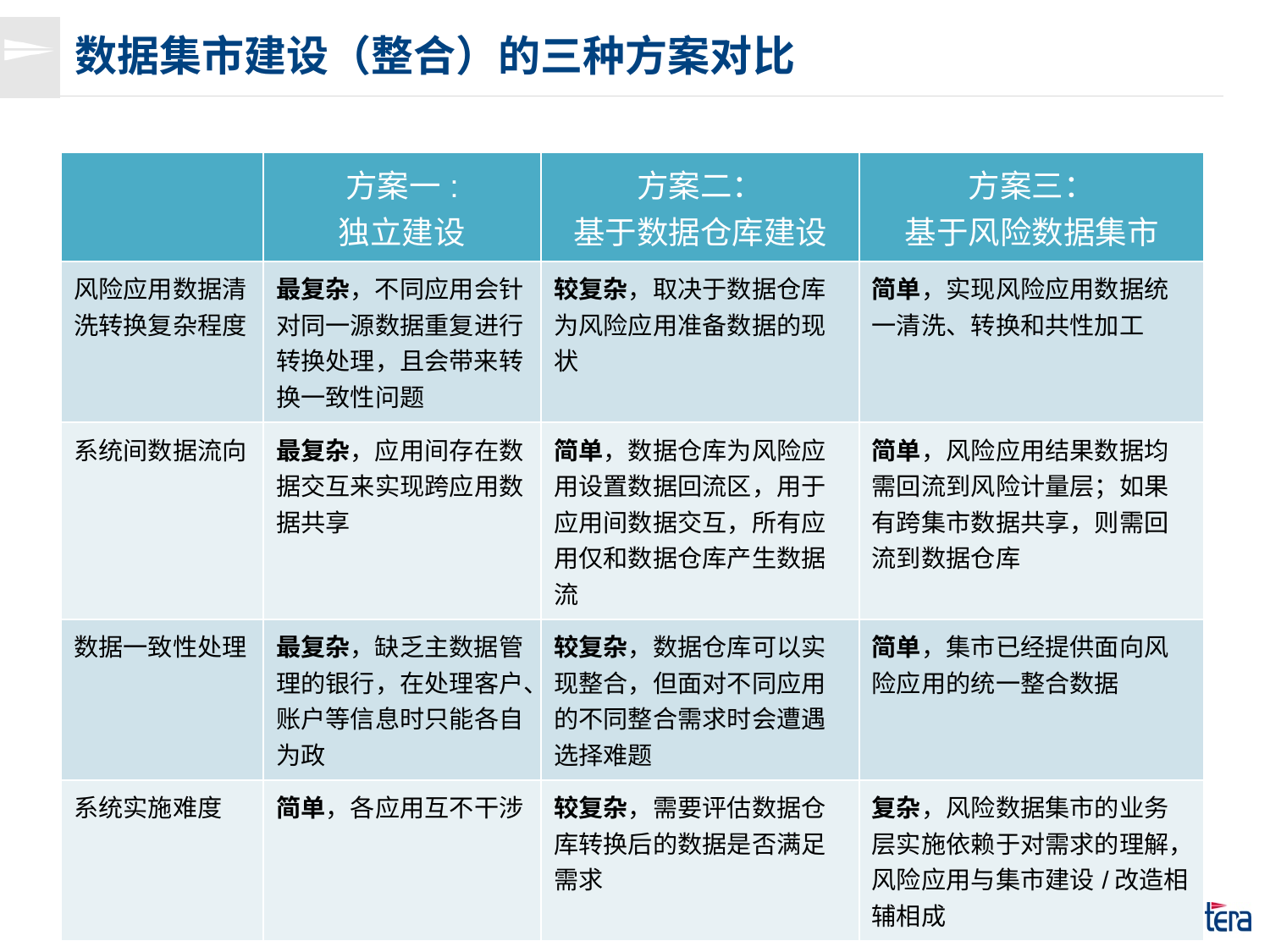

# 数据集市建设（整合）的三种方案对比
|  | 方案一: 独立建设 | 方案二： 基于数据仓库建设 | 方案三： 基于风险数据集市 |
| --- | --- | --- | --- |
| 风险应用数据清洗转换复杂程度 | 最复杂，不同应用会针对同一源数据重复进行转换处理，且会带来转换一致性问题 | 较复杂，取决于数据仓库为风险应用准备数据的现状 | 简单，实现风险应用数据统一清洗、转换和共性加工 |
| 系统间数据流向 | 最复杂，应用间存在数据交互来实现跨应用数据共享 | 简单，数据仓库为风险应用设置数据回流区，用于应用间数据交互，所有应用仅和数据仓库产生数据流 | 简单，风险应用结果数据均需回流到风险计量层；如果有跨集市数据共享，则需回流到数据仓库 |
| 数据一致性处理 | 最复杂，缺乏主数据管理的银行，在处理客户、账户等信息时只能各自为政 | 较复杂，数据仓库可以实现整合，但面对不同应用的不同整合需求时会遭遇选择难题 | 简单，集市已经提供面向风险应用的统一整合数据 |
| 系统实施难度 | 简单，各应用互不干涉 | 较复杂，需要评估数据仓库转换后的数据是否满足需求 | 复杂，风险数据集市的业务层实施依赖于对需求的理解，风险应用与集市建设/改造相辅相成 |
18